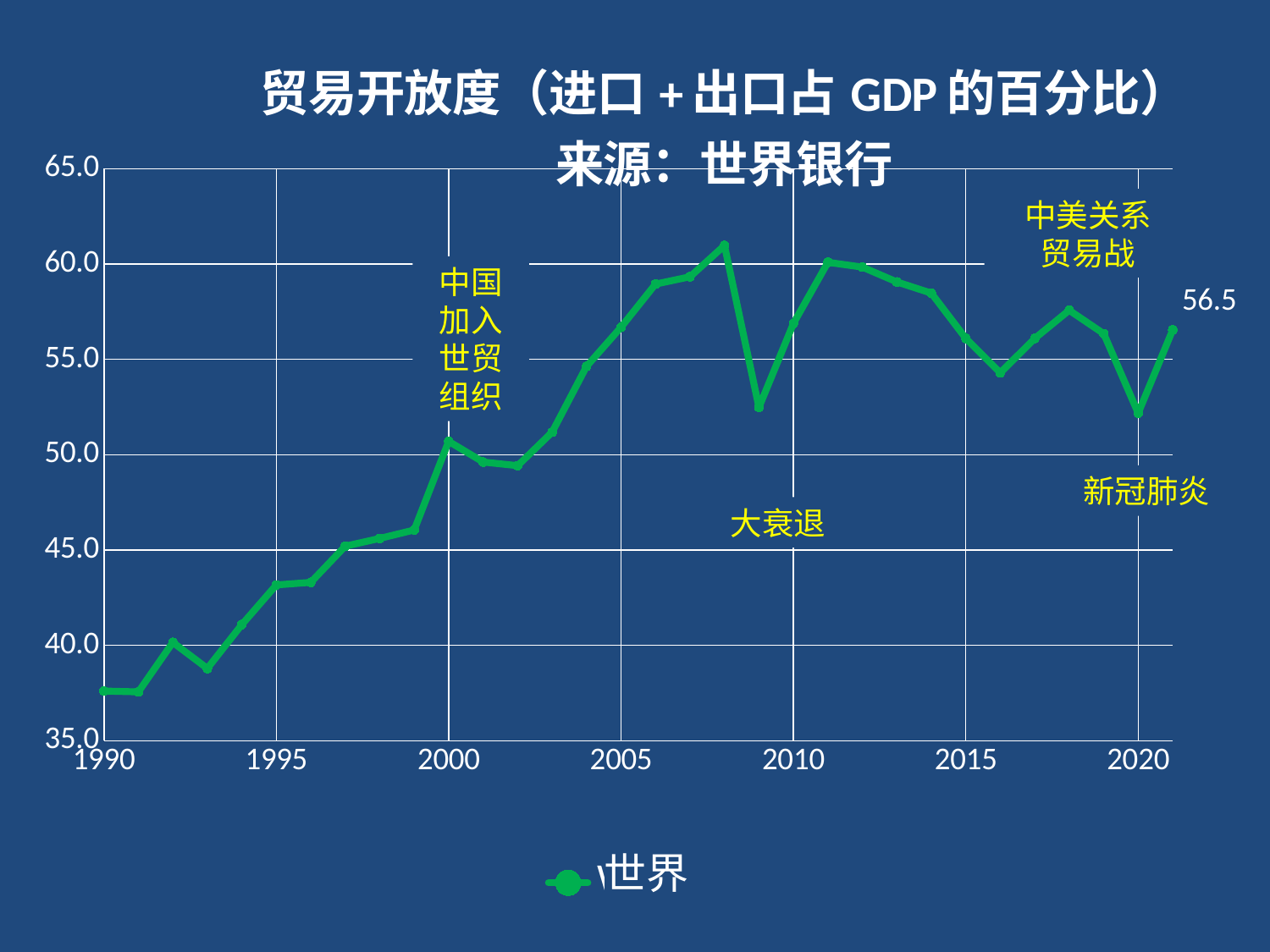

### Chart: 贸易开放度（进口+出口占GDP的百分比）
来源：世界银行

| Category | World |
|---|---|
中美关系
贸易战
中国加入世贸组织
新冠肺炎
大衰退
世界